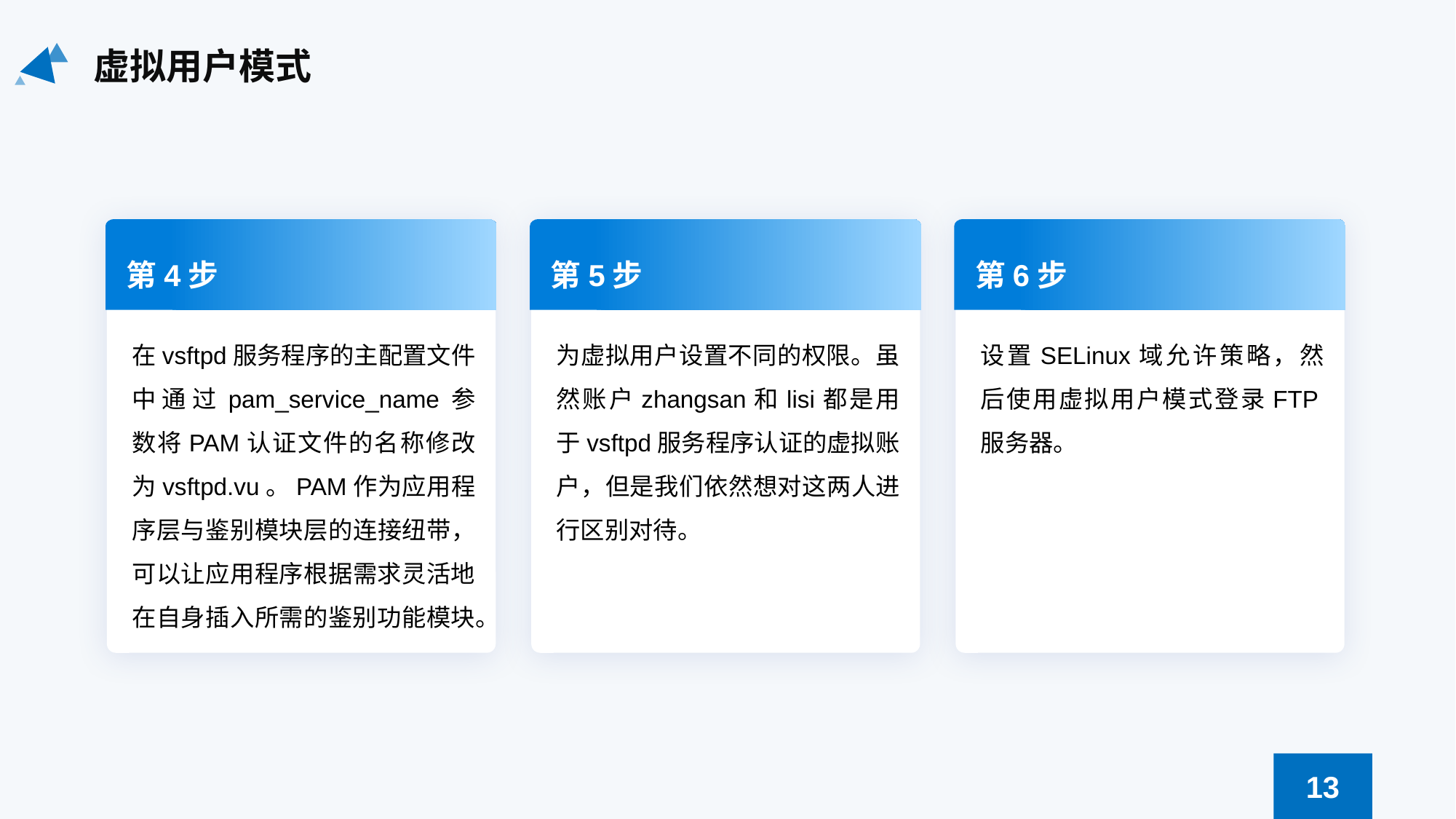

虚拟用户模式

第4步
在vsftpd服务程序的主配置文件中通过pam_service_name参数将PAM认证文件的名称修改为vsftpd.vu。PAM作为应用程序层与鉴别模块层的连接纽带，可以让应用程序根据需求灵活地在自身插入所需的鉴别功能模块。

第5步
为虚拟用户设置不同的权限。虽然账户zhangsan和lisi都是用于vsftpd服务程序认证的虚拟账户，但是我们依然想对这两人进行区别对待。

第6步
设置SELinux域允许策略，然后使用虚拟用户模式登录FTP服务器。

13